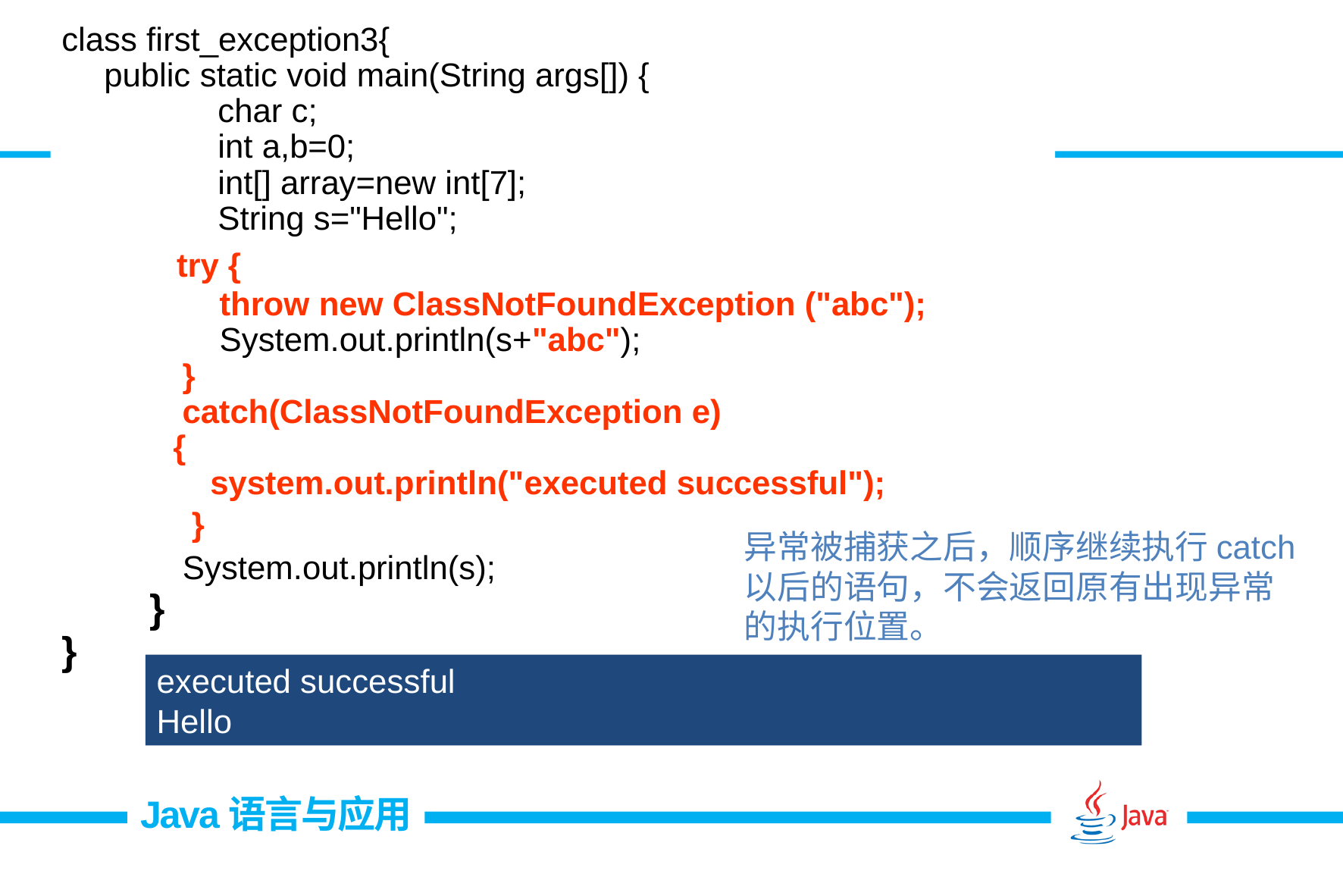

26
class first_exception3{
	public static void main(String args[]) {
		char c;
		int a,b=0;
		int[] array=new int[7];
      	String s="Hello";
            try {
                 throw new ClassNotFoundException ("abc");
                 System.out.println(s+"abc");
             }
             catch(ClassNotFoundException e)
            {
                system.out.println("executed successful");
              }
           System.out.println(s);
        }
}

#
异常被捕获之后，顺序继续执行catch以后的语句，不会返回原有出现异常的执行位置。
executed successful
Hello